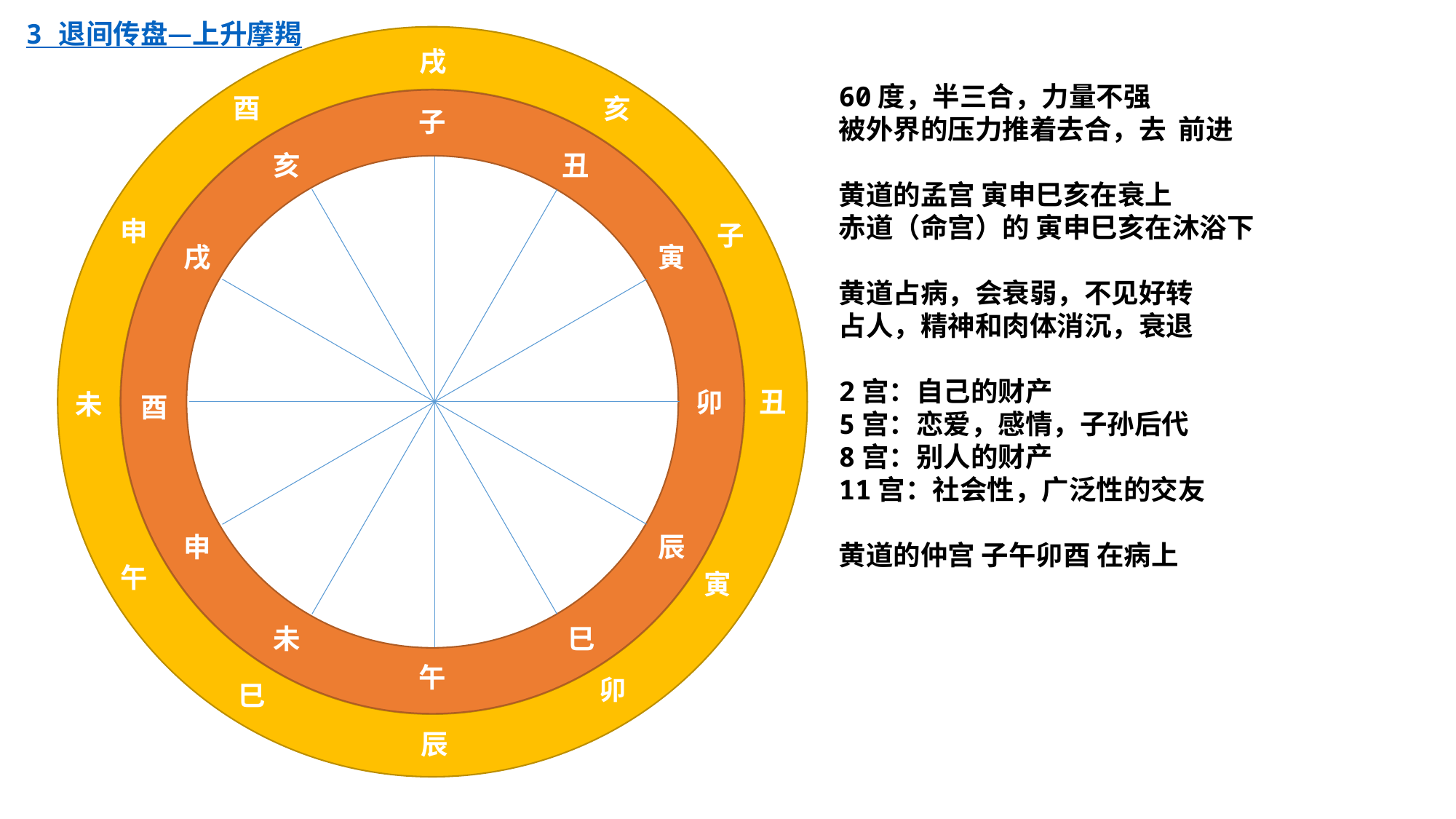

3 退间传盘—上升摩羯

戌
60度，半三合，力量不强
被外界的压力推着去合，去  前进

黄道的孟宫 寅申巳亥在衰上
赤道（命宫）的 寅申巳亥在沐浴下

黄道占病，会衰弱，不见好转
占人，精神和肉体消沉，衰退

2宫：自己的财产
5宫：恋爱，感情，子孙后代
8宫：别人的财产
11宫：社会性，广泛性的交友

黄道的仲宫 子午卯酉 在病上
酉
亥

子
亥
丑
申
子
戌
寅
卯
丑
未
酉
申
辰
午
寅
巳
未
午
卯
巳
辰